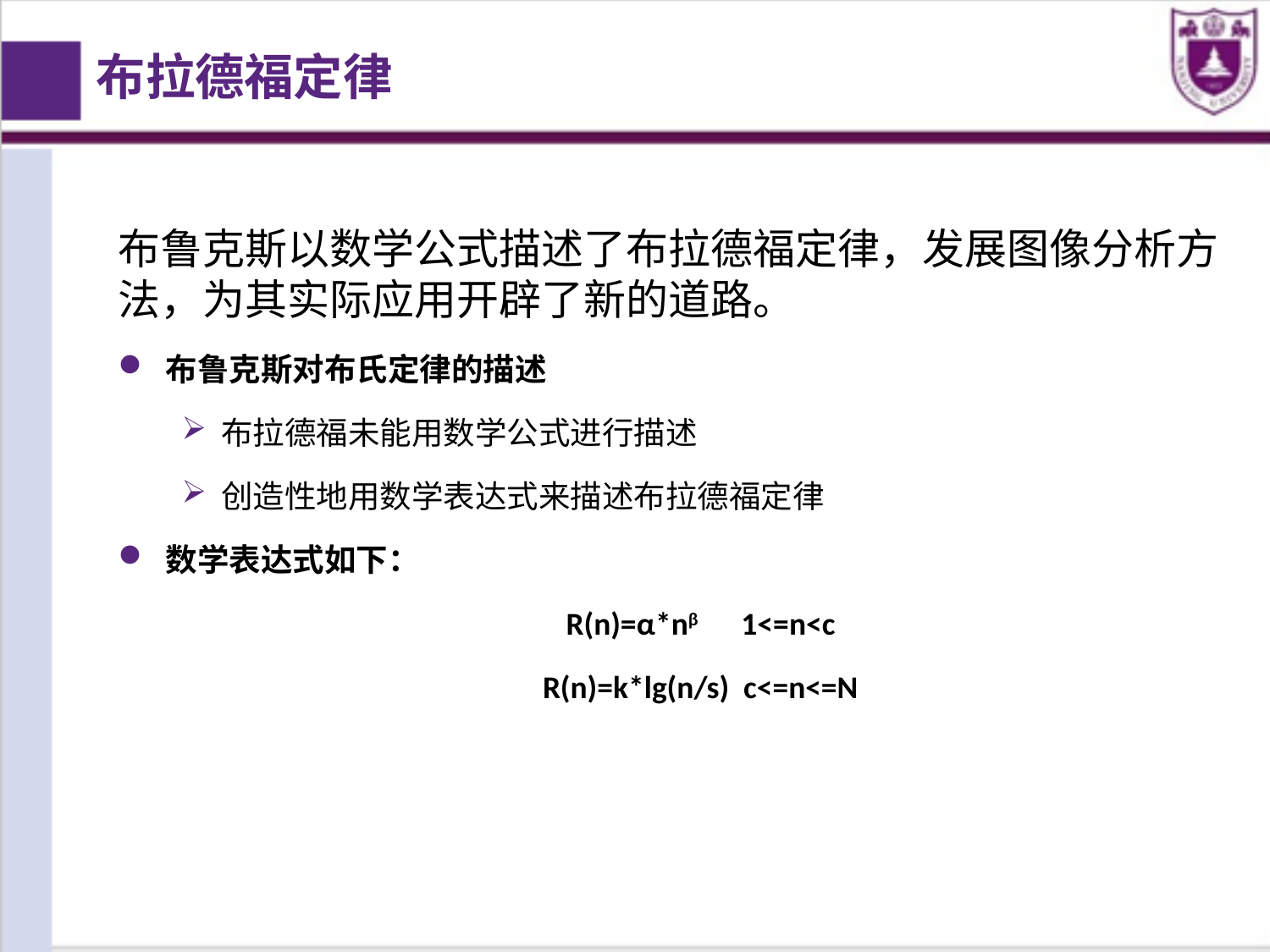

# 布拉德福定律
布鲁克斯以数学公式描述了布拉德福定律，发展图像分析方法，为其实际应用开辟了新的道路。
布鲁克斯对布氏定律的描述
布拉德福未能用数学公式进行描述
创造性地用数学表达式来描述布拉德福定律
数学表达式如下：
R(n)=α*nβ      1<=n<c
R(n)=k*lg(n/s)  c<=n<=N